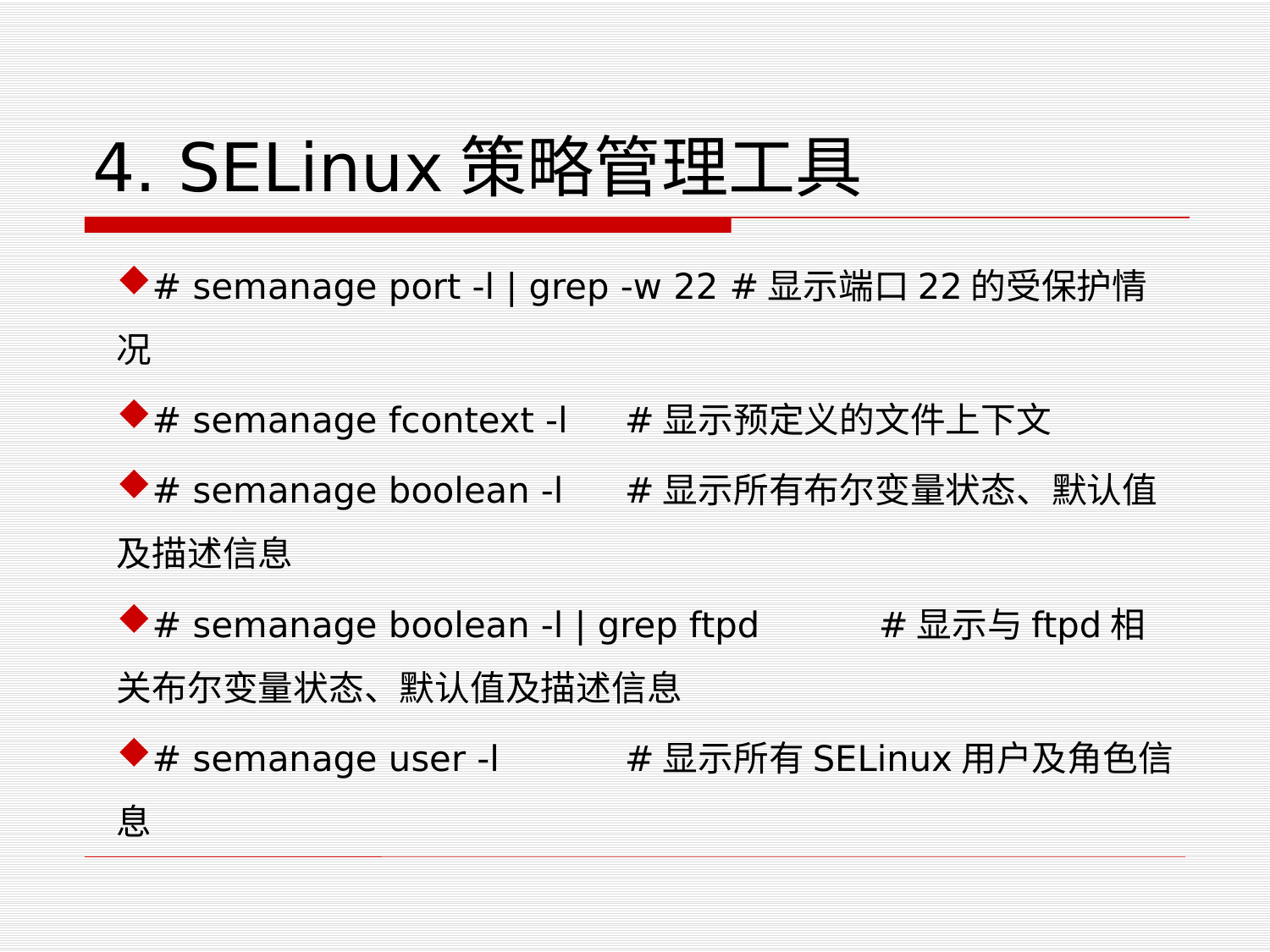

# 4. SELinux策略管理工具
# semanage port -l | grep -w 22 #显示端口22的受保护情况
# semanage fcontext -l 	#显示预定义的文件上下文
# semanage boolean -l 	#显示所有布尔变量状态、默认值及描述信息
# semanage boolean -l | grep ftpd  	#显示与ftpd相关布尔变量状态、默认值及描述信息
# semanage user -l 	#显示所有SELinux用户及角色信息